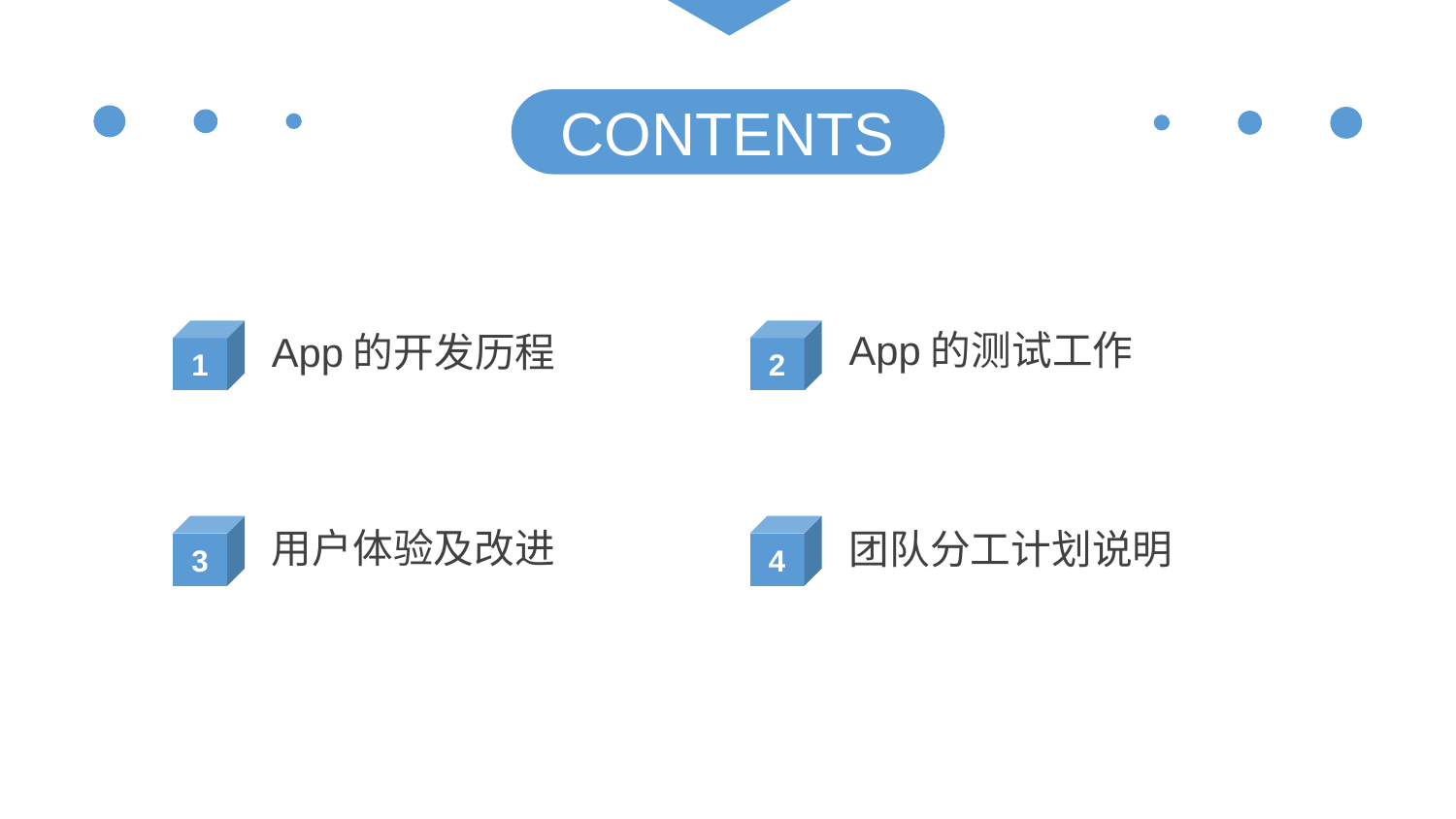

CONTENTS
App的测试工作
App的开发历程
1
2
用户体验及改进
团队分工计划说明
3
4